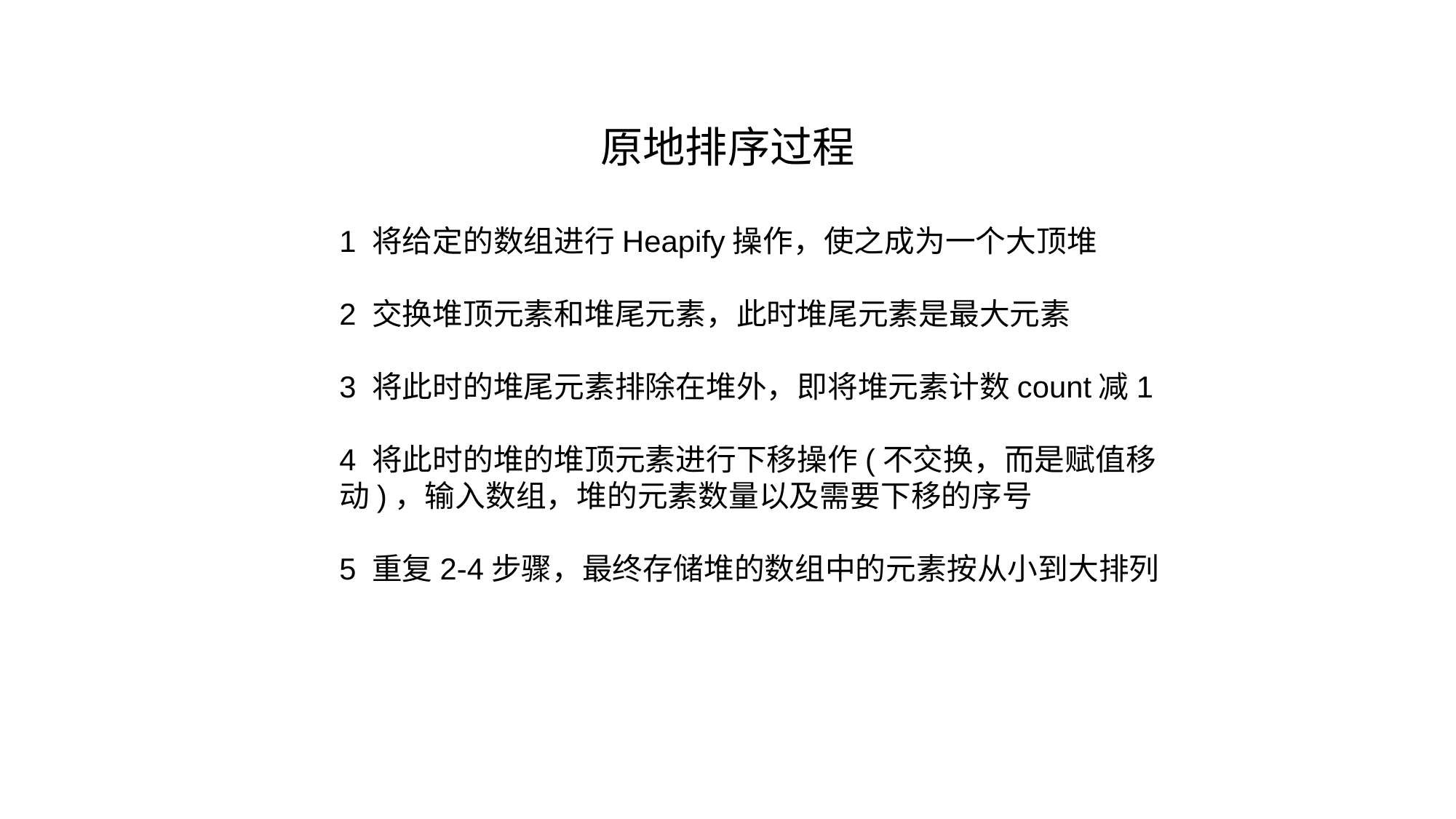

原地排序过程

1 将给定的数组进行Heapify操作，使之成为一个大顶堆

2 交换堆顶元素和堆尾元素，此时堆尾元素是最大元素

3 将此时的堆尾元素排除在堆外，即将堆元素计数count减1

4 将此时的堆的堆顶元素进行下移操作(不交换，而是赋值移动)，输入数组，堆的元素数量以及需要下移的序号

5 重复2-4步骤，最终存储堆的数组中的元素按从小到大排列